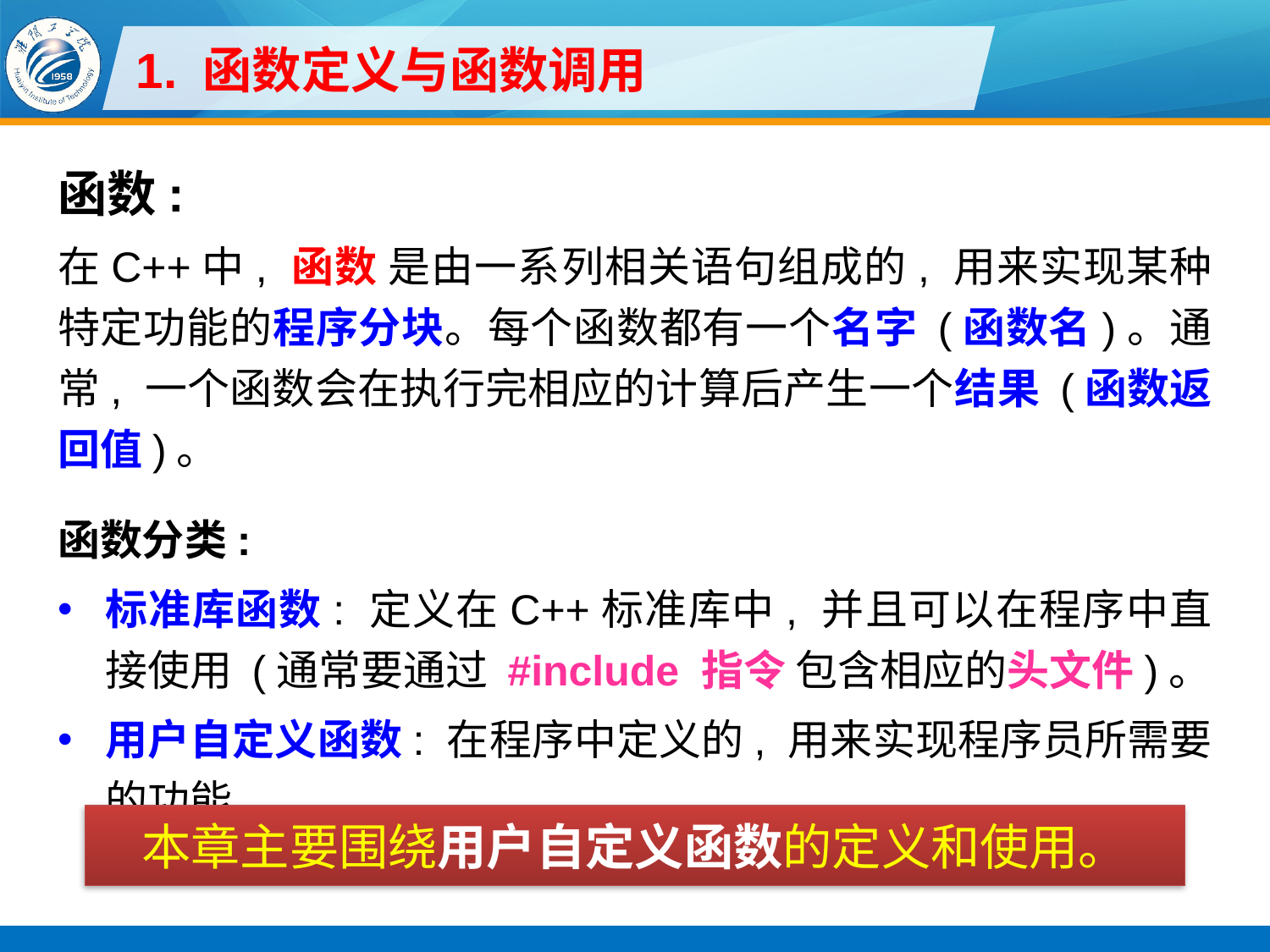

# 1. 函数定义与函数调用
函数:
在C++中, 函数 是由一系列相关语句组成的, 用来实现某种特定功能的程序分块。每个函数都有一个名字 (函数名)。通常, 一个函数会在执行完相应的计算后产生一个结果 (函数返回值)。
函数分类:
标准库函数: 定义在C++标准库中, 并且可以在程序中直接使用 (通常要通过 #include 指令 包含相应的头文件)。
用户自定义函数: 在程序中定义的, 用来实现程序员所需要的功能。
本章主要围绕用户自定义函数的定义和使用。